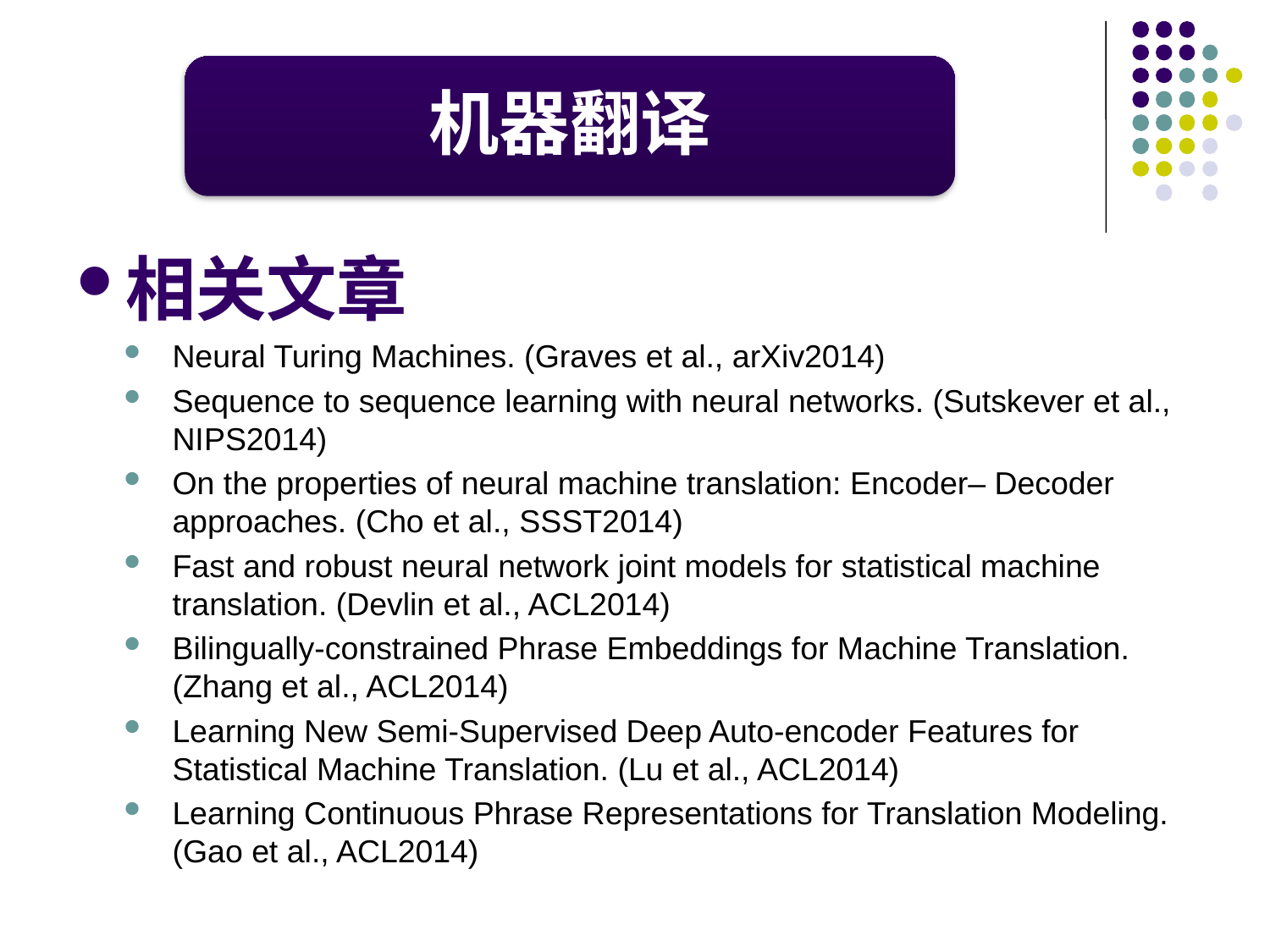

相关文章
Neural Turing Machines. (Graves et al., arXiv2014)
Sequence to sequence learning with neural networks. (Sutskever et al., NIPS2014)
On the properties of neural machine translation: Encoder– Decoder approaches. (Cho et al., SSST2014)
Fast and robust neural network joint models for statistical machine translation. (Devlin et al., ACL2014)
Bilingually-constrained Phrase Embeddings for Machine Translation. (Zhang et al., ACL2014)
Learning New Semi-Supervised Deep Auto-encoder Features for Statistical Machine Translation. (Lu et al., ACL2014)
Learning Continuous Phrase Representations for Translation Modeling. (Gao et al., ACL2014)

机器翻译